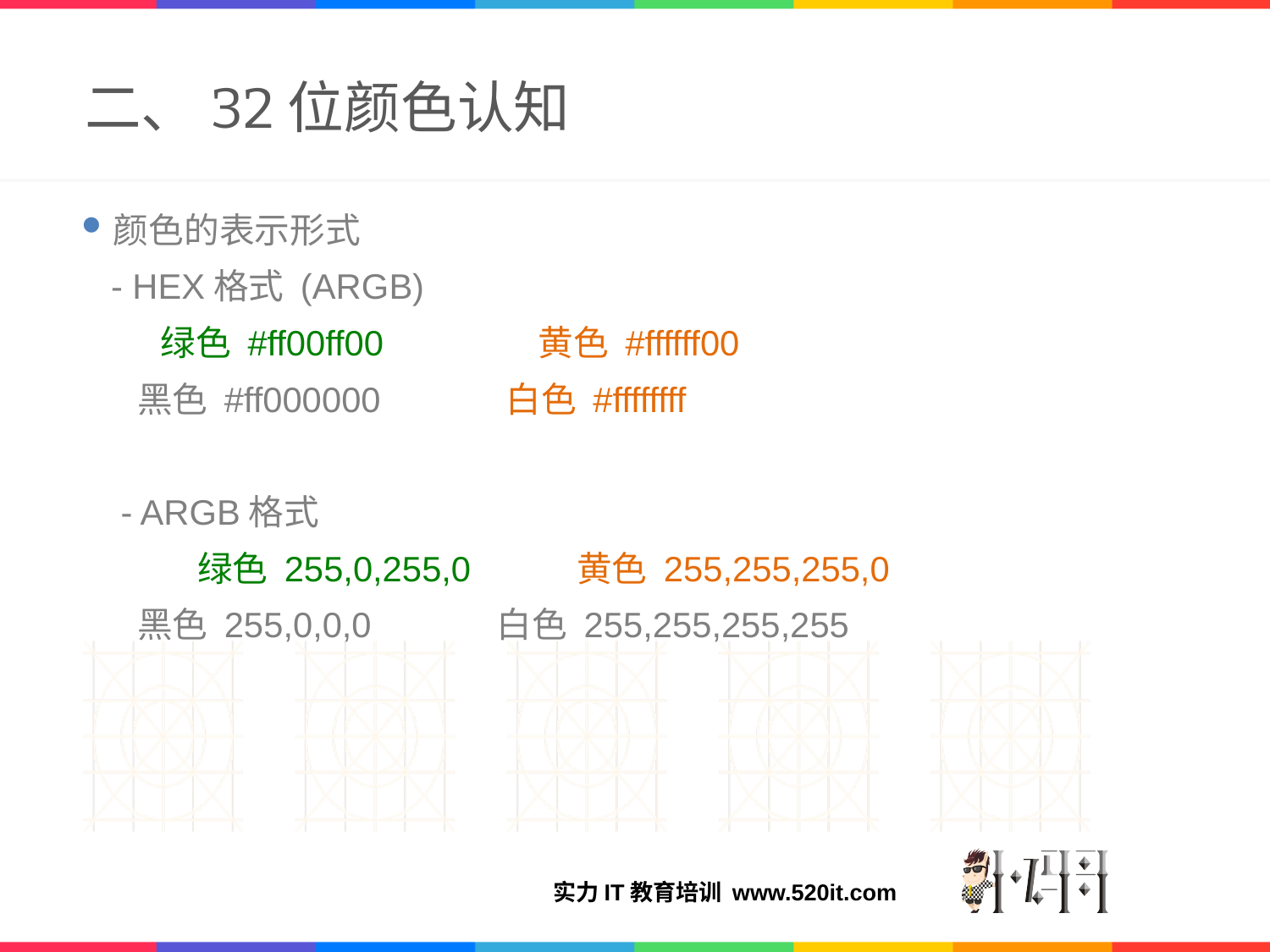

# 二、32位颜色认知
颜色的表示形式
   - HEX格式 (ARGB)
         绿色 #ff00ff00               黄色 #ffffff00
      黑色 #ff000000            白色 #ffffffff

    - ARGB格式
           绿色 255,0,255,0          黄色 255,255,255,0
      黑色 255,0,0,0            白色 255,255,255,255